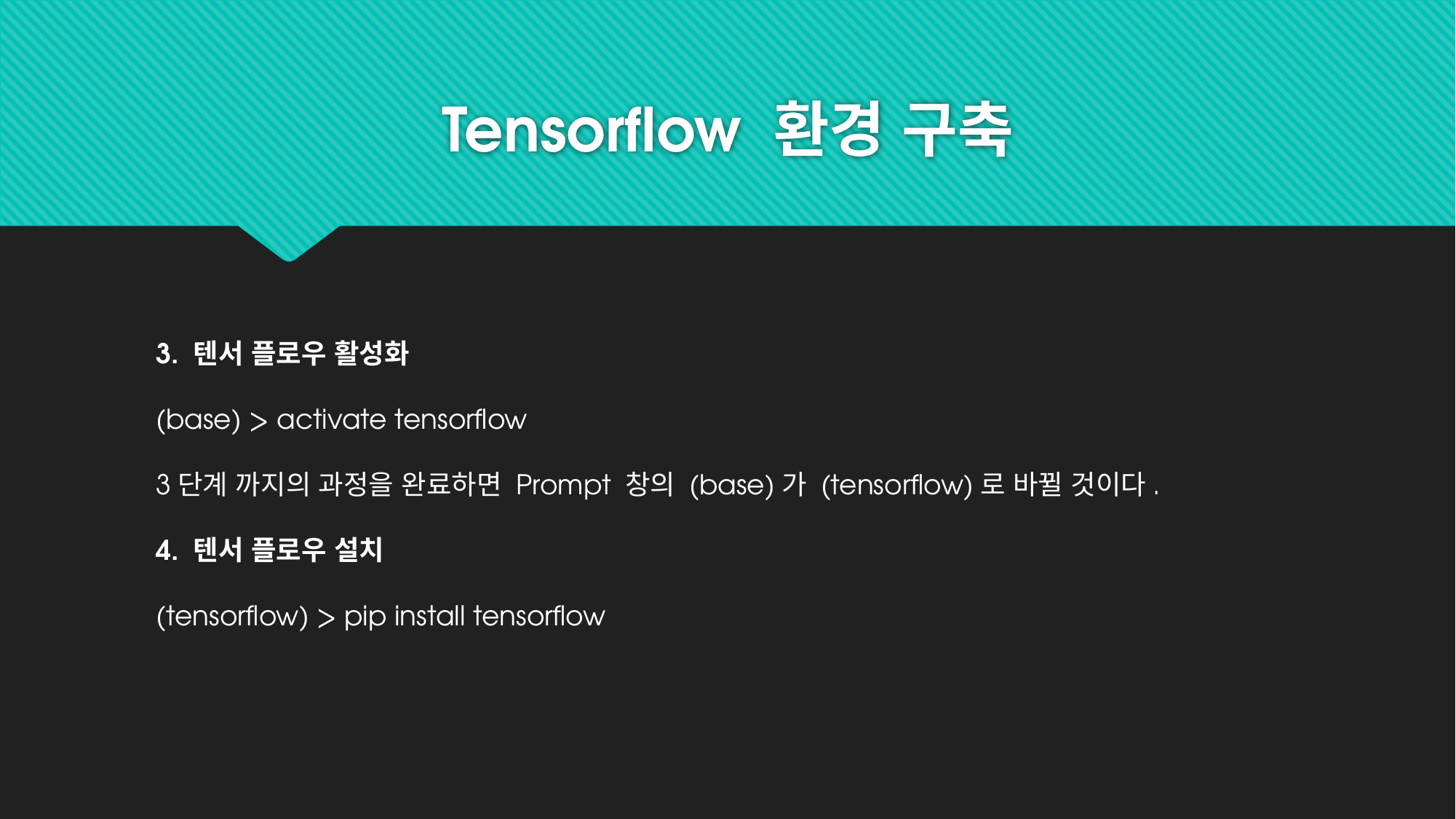

# Tensorflow 환경 구축
3. 텐서 플로우 활성화
(base) > activate tensorflow

3단계 까지의 과정을 완료하면 Prompt 창의 (base)가 (tensorflow)로 바뀔 것이다.
4. 텐서 플로우 설치
(tensorflow) > pip install tensorflow